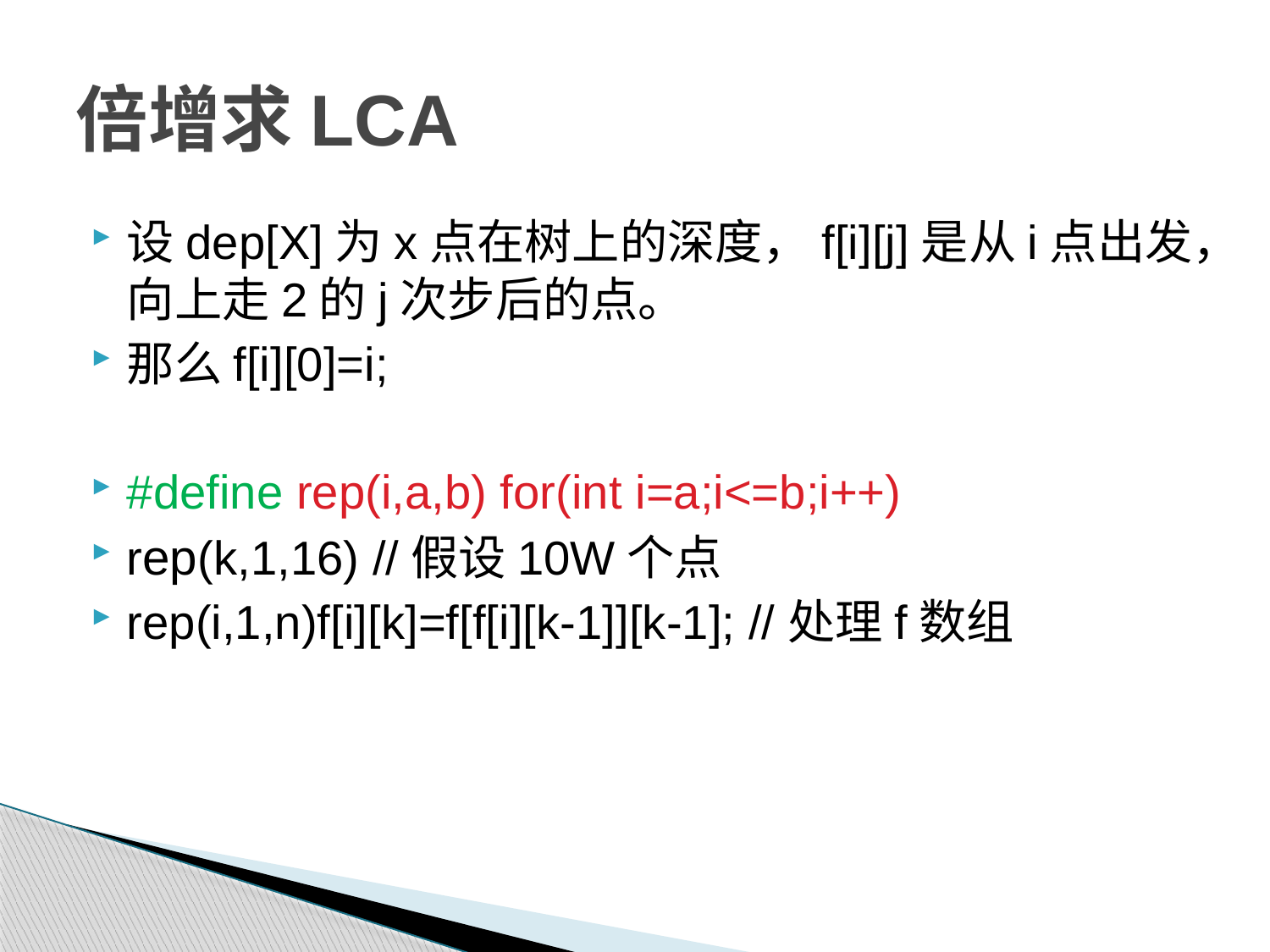

# 倍增求LCA
设dep[X]为x点在树上的深度，f[i][j]是从i点出发，向上走2的j次步后的点。
那么f[i][0]=i;

#define rep(i,a,b) for(int i=a;i<=b;i++)
rep(k,1,16) //假设10W个点
rep(i,1,n)f[i][k]=f[f[i][k-1]][k-1]; //处理f数组